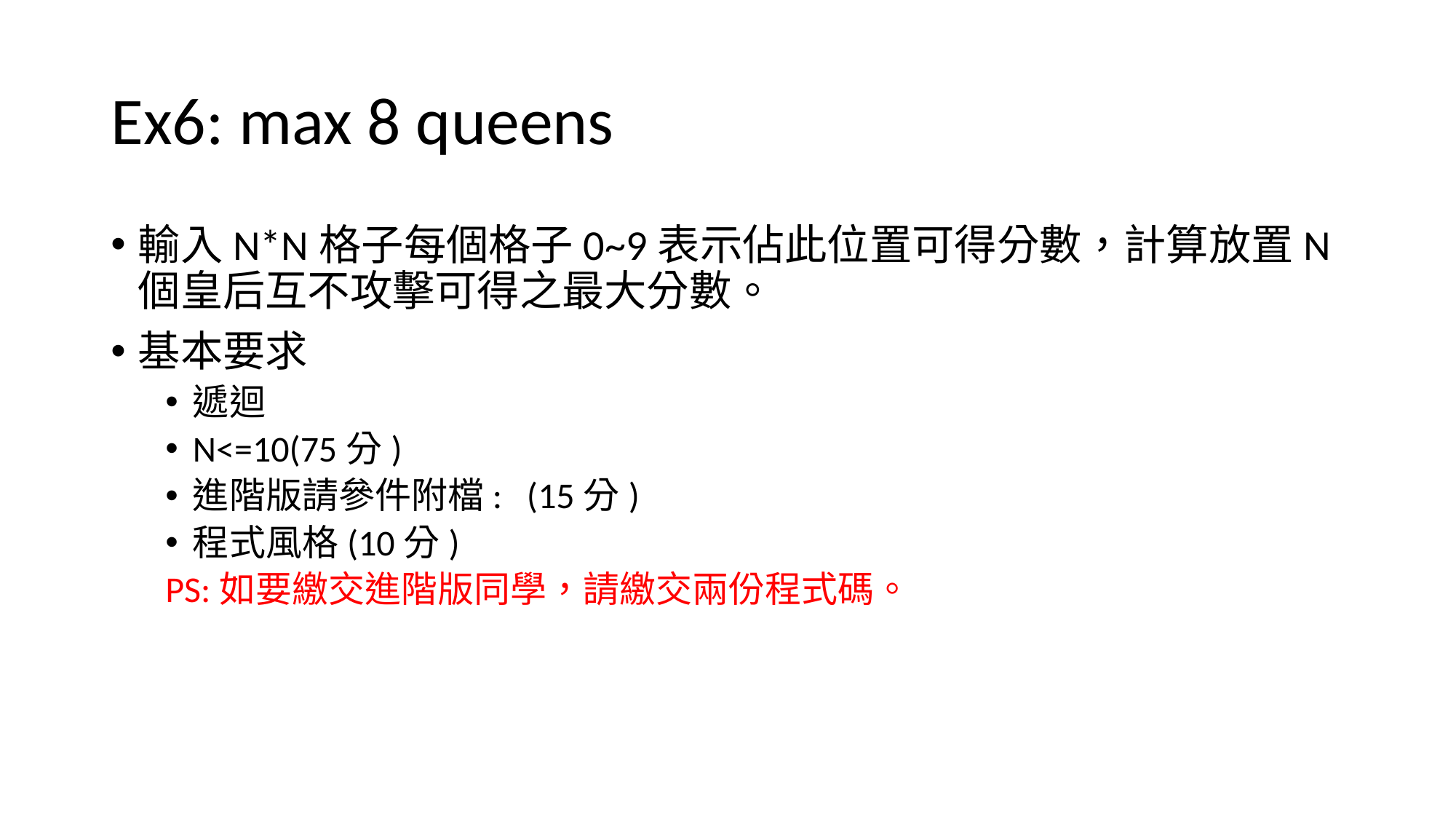

# Ex6: max 8 queens
輸入N*N格子每個格子0~9表示佔此位置可得分數，計算放置N個皇后互不攻擊可得之最大分數。
基本要求
遞迴
N<=10(75分)
進階版請參件附檔:   (15分)
程式風格(10分)
PS:如要繳交進階版同學，請繳交兩份程式碼。